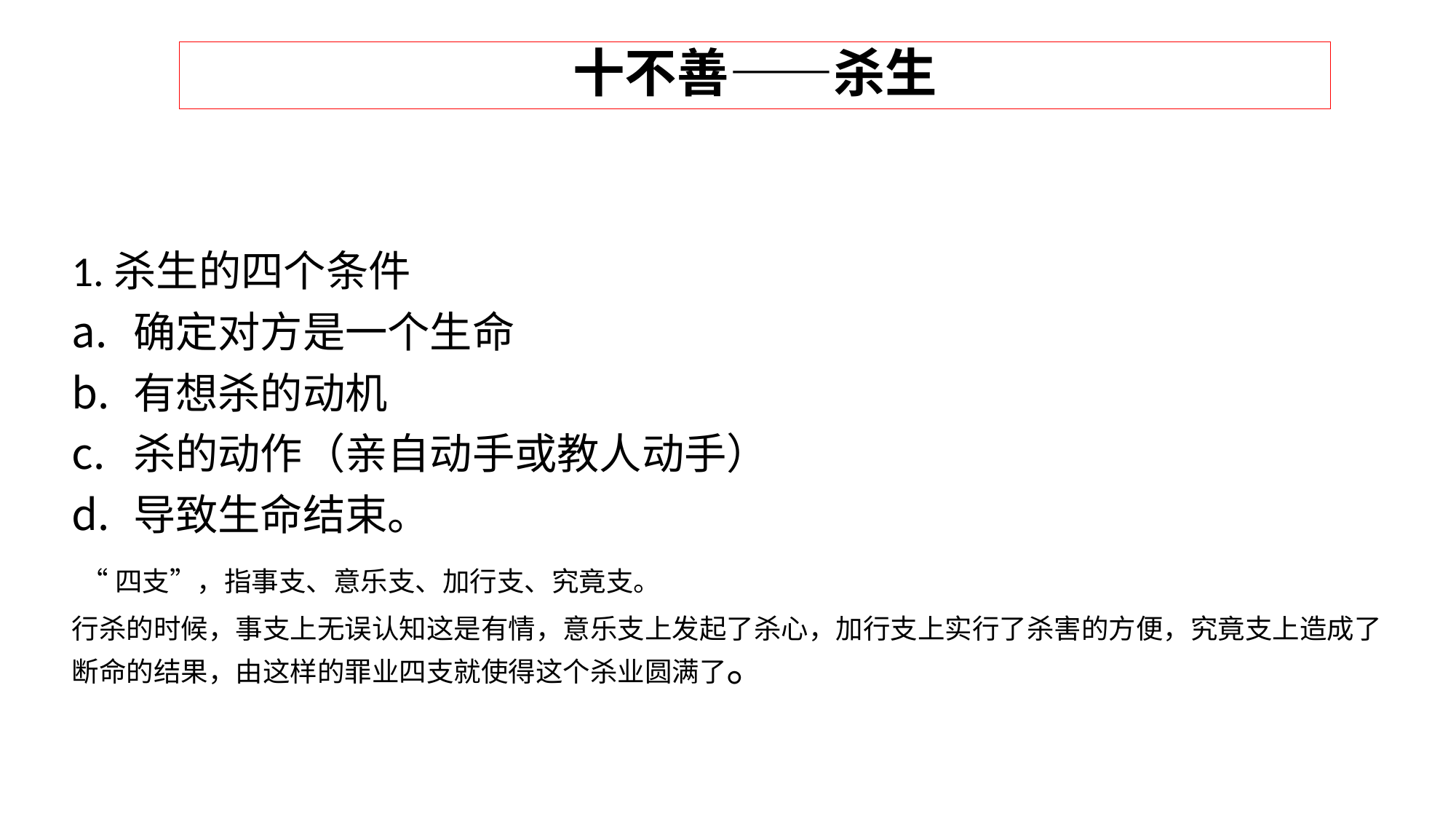

# 十不善——杀生

1.杀生的四个条件
确定对方是一个生命
有想杀的动机
杀的动作（亲自动手或教人动手）
导致生命结束。
 “四支”，指事支、意乐支、加行支、究竟支。
行杀的时候，事支上无误认知这是有情，意乐支上发起了杀心，加行支上实行了杀害的方便，究竟支上造成了断命的结果，由这样的罪业四支就使得这个杀业圆满了。